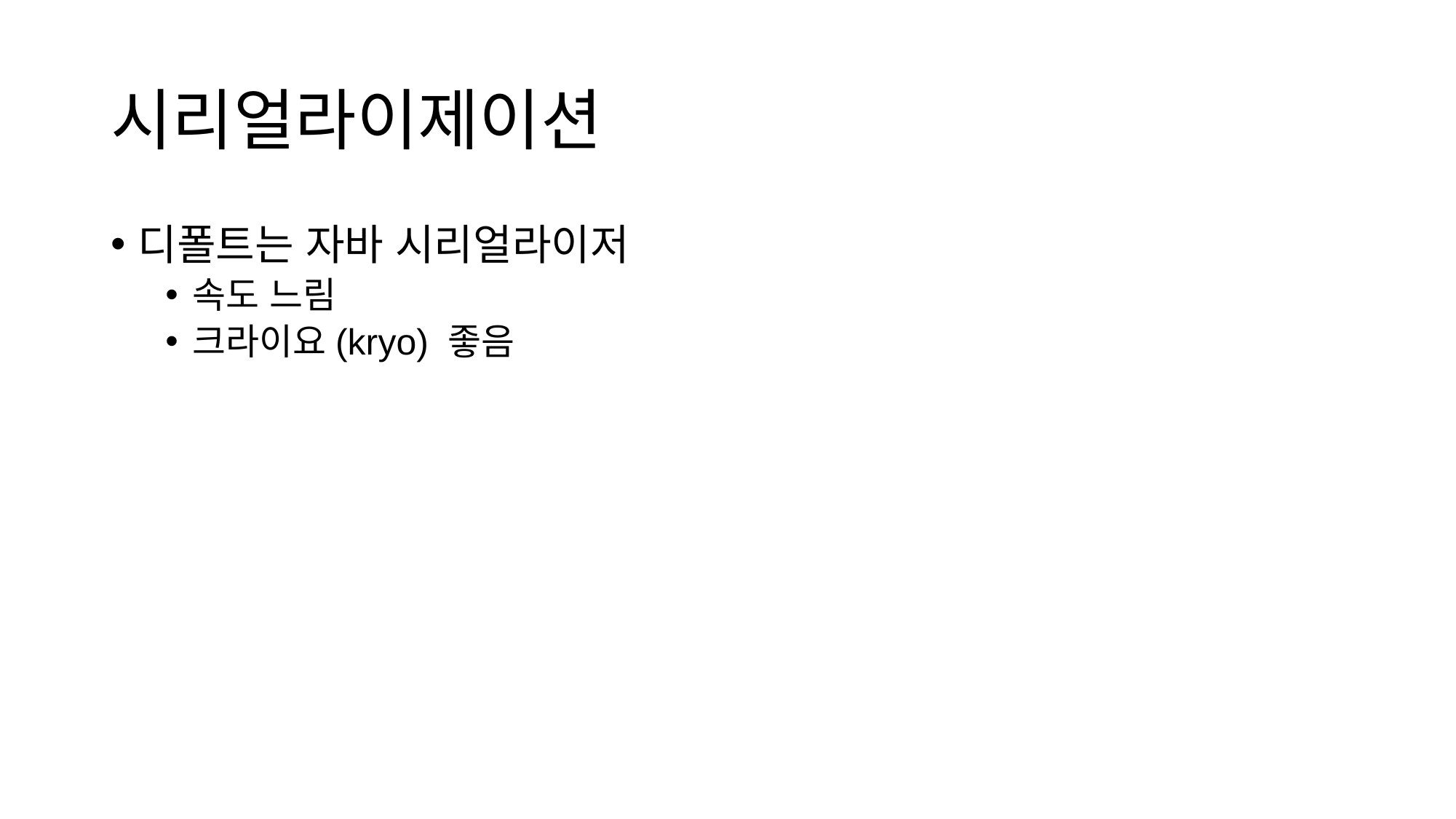

# 시리얼라이제이션
디폴트는 자바 시리얼라이저
속도 느림
크라이요(kryo) 좋음